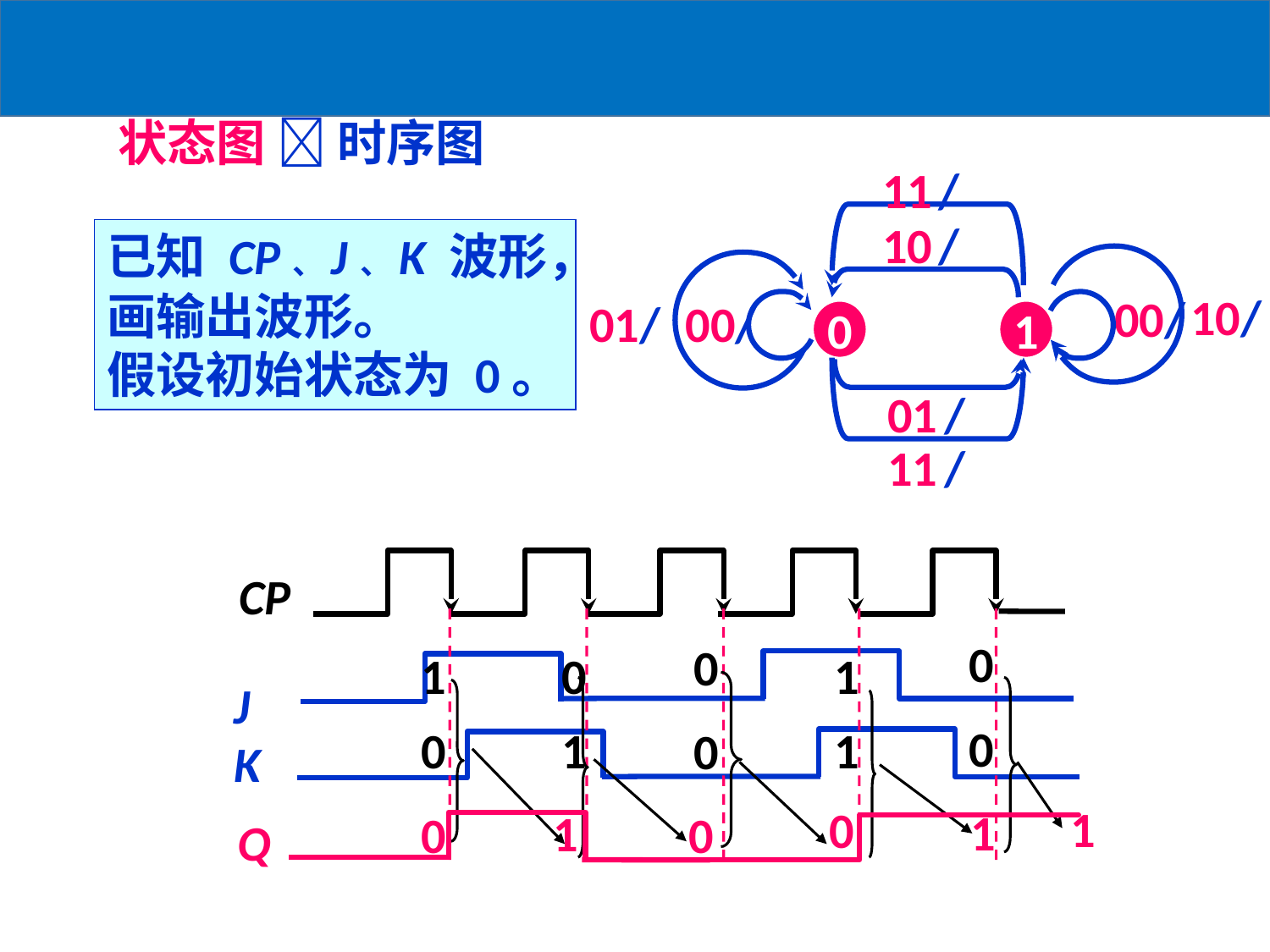

状态图 → 时序图

11 /

10 /

10/
00/

 01/
 00/

0
1

01 /
11 /
已知 CP、J、K 波形，画输出波形。
假设初始状态为 0。

CP

0
0
0
0
1
0
0
1
1
1

J
K

1
0
1
1
0
0
Q